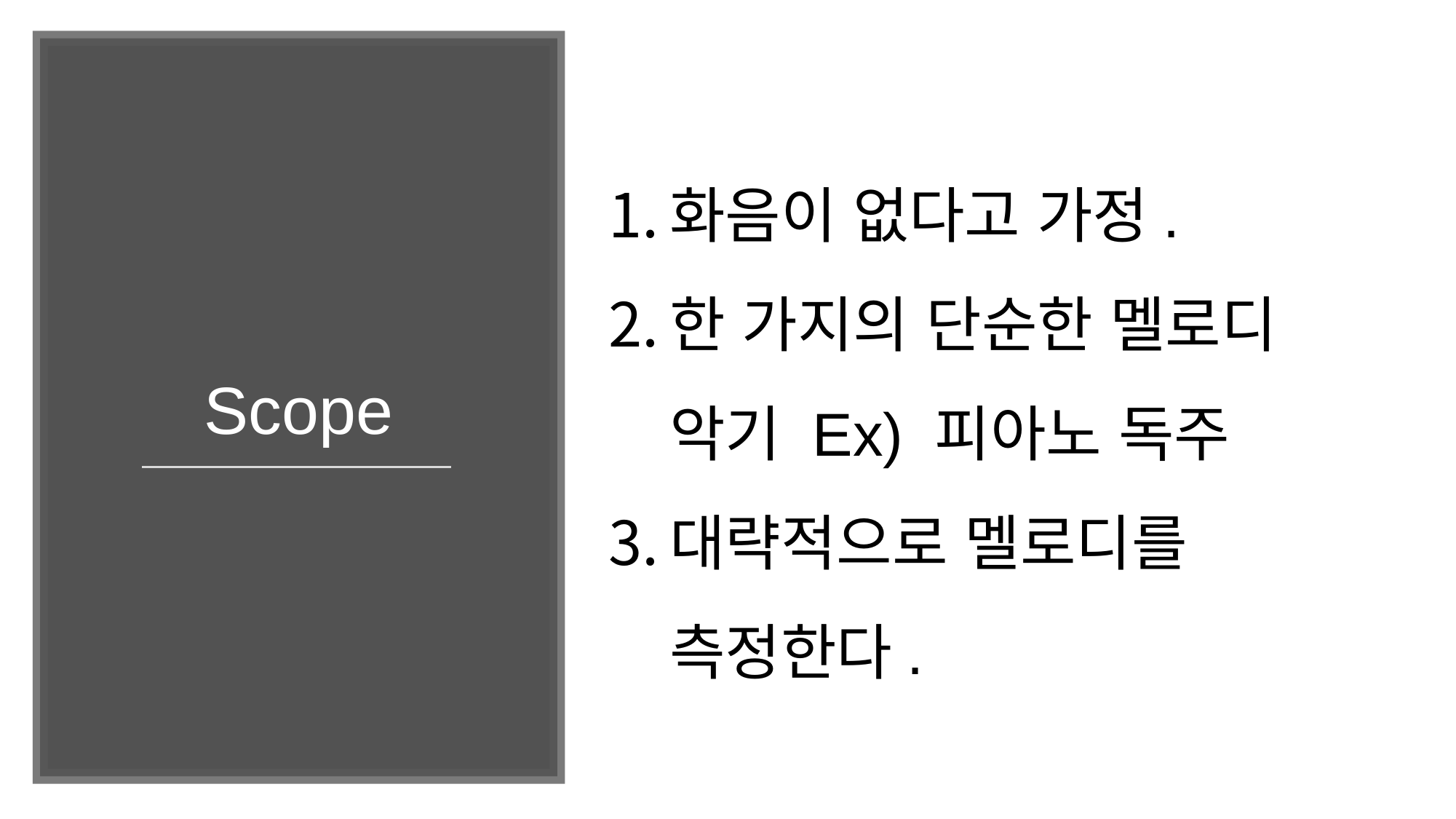

# Scope
화음이 없다고 가정.
한 가지의 단순한 멜로디
악기 Ex) 피아노 독주
대략적으로 멜로디를
측정한다.